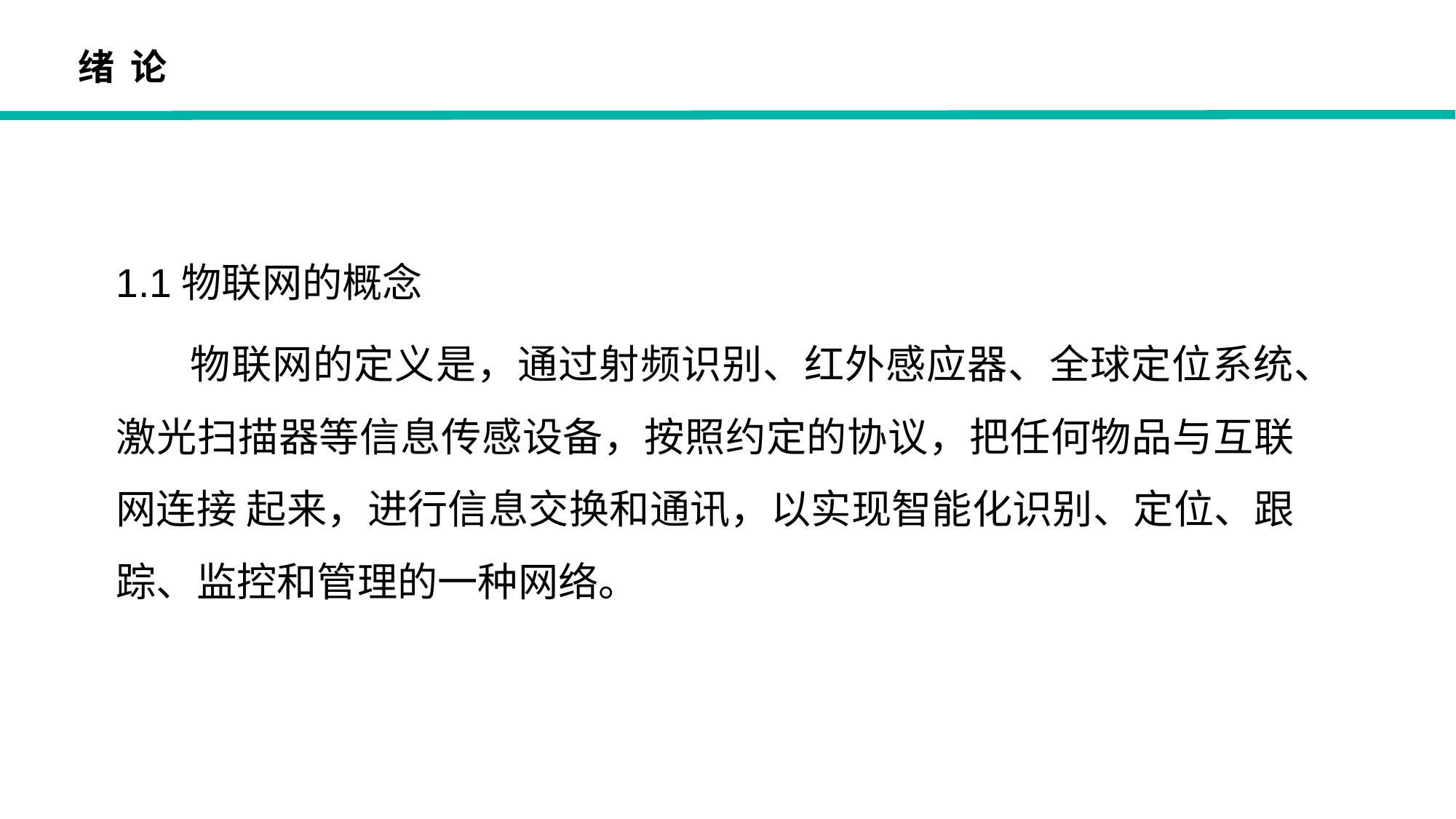

1.1物联网的概念
物联网的定义是，通过射频识别、红外感应器、全球定位系统、激光扫描器等信息传感设备，按照约定的协议，把任何物品与互联网连接 起来，进行信息交换和通讯，以实现智能化识别、定位、跟踪、监控和管理的一种网络。